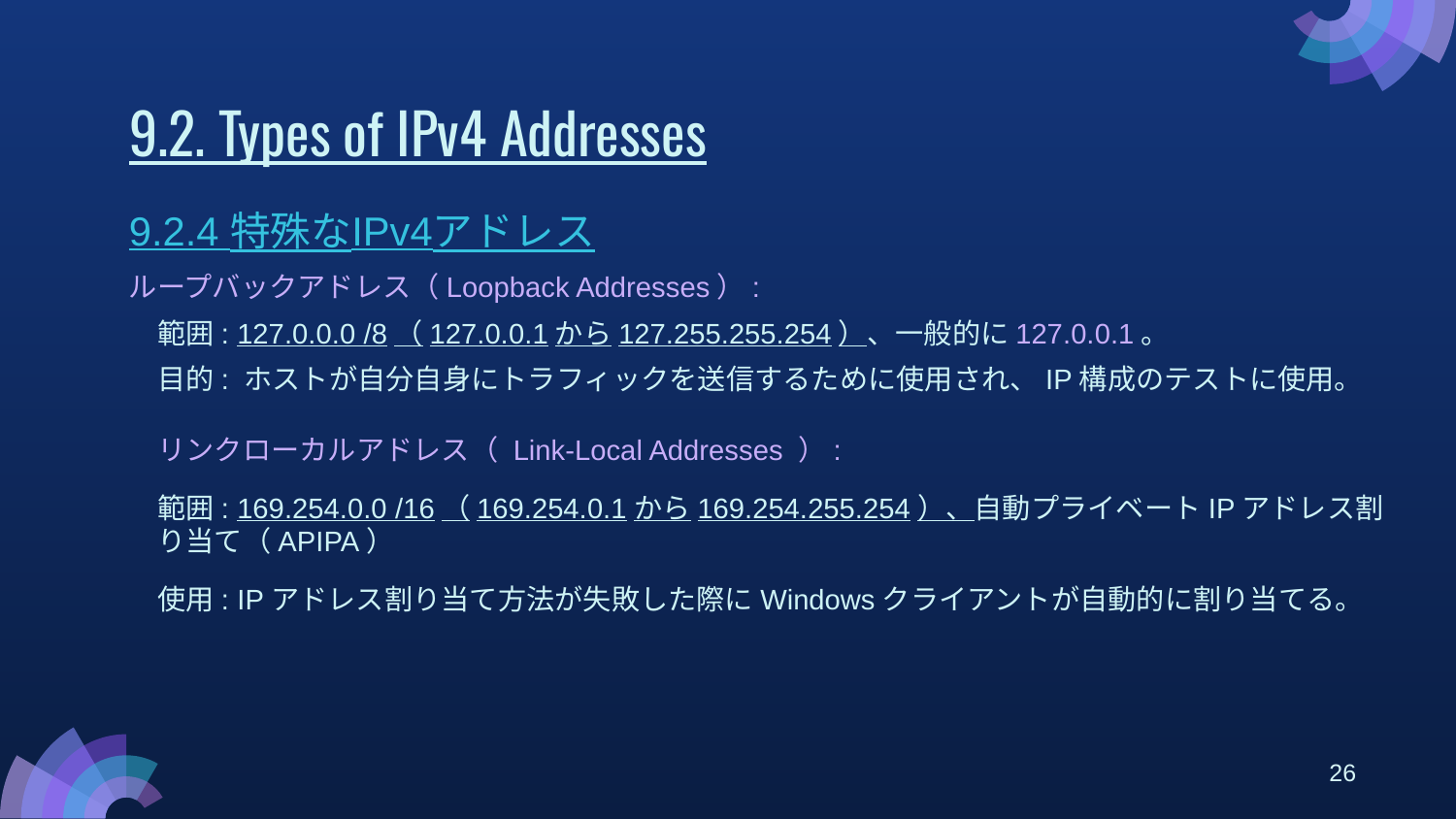

# 9.2. Types of IPv4 Addresses
9.2.4 特殊なIPv4アドレス
ループバックアドレス（Loopback Addresses）:
範囲: 127.0.0.0 /8（127.0.0.1から127.255.255.254）、一般的に127.0.0.1。
目的: ホストが自分自身にトラフィックを送信するために使用され、IP構成のテストに使用。
リンクローカルアドレス（ Link-Local Addresses ）:
範囲: 169.254.0.0 /16（169.254.0.1から169.254.255.254）、自動プライベートIPアドレス割り当て（APIPA）
使用: IPアドレス割り当て方法が失敗した際にWindowsクライアントが自動的に割り当てる。